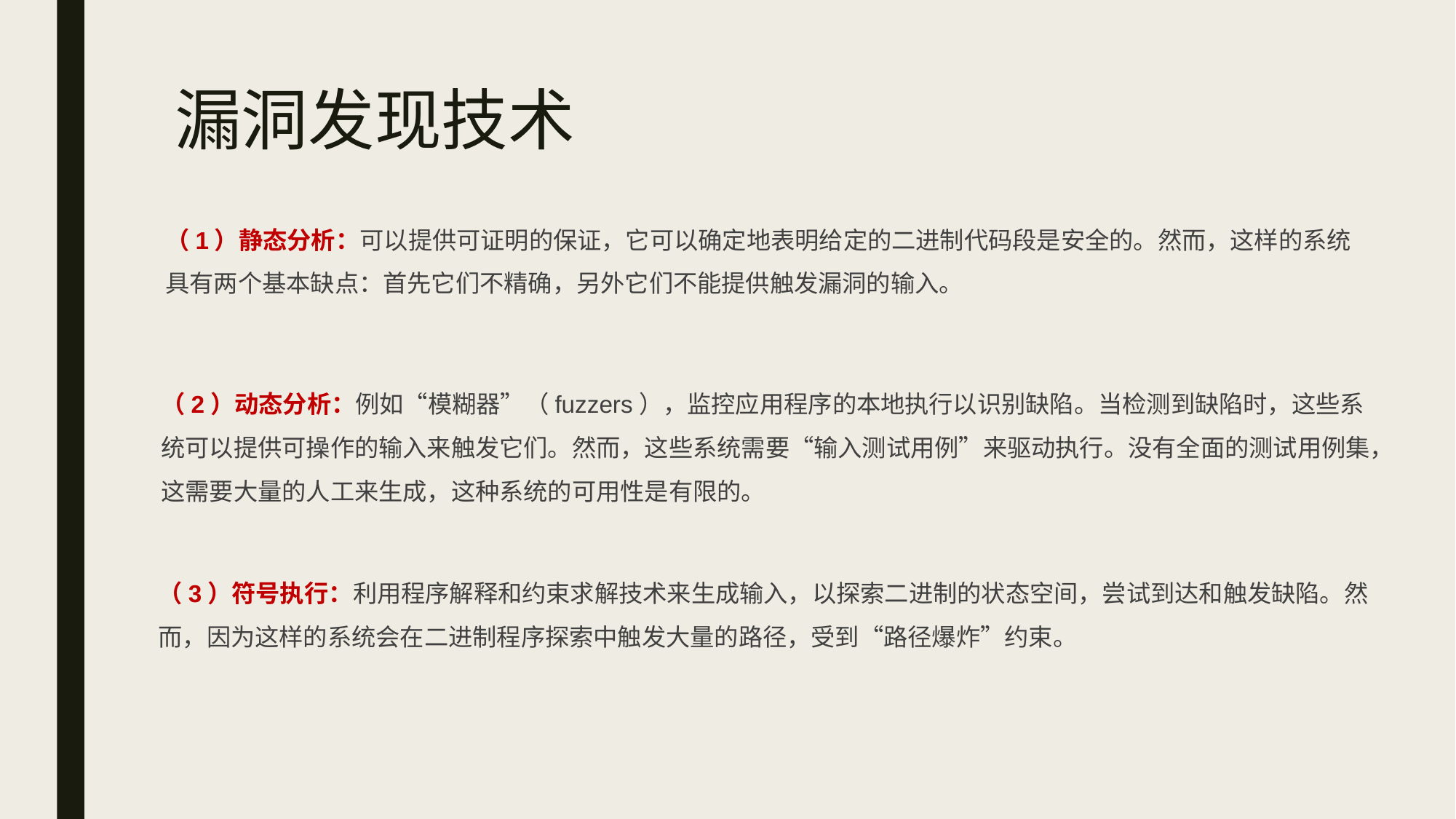

# 漏洞发现技术
（1）静态分析：可以提供可证明的保证，它可以确定地表明给定的二进制代码段是安全的。然而，这样的系统具有两个基本缺点：首先它们不精确，另外它们不能提供触发漏洞的输入。
（2）动态分析：例如“模糊器”（fuzzers），监控应用程序的本地执行以识别缺陷。当检测到缺陷时，这些系统可以提供可操作的输入来触发它们。然而，这些系统需要“输入测试用例”来驱动执行。没有全面的测试用例集，这需要大量的人工来生成，这种系统的可用性是有限的。
（3）符号执行：利用程序解释和约束求解技术来生成输入，以探索二进制的状态空间，尝试到达和触发缺陷。然而，因为这样的系统会在二进制程序探索中触发大量的路径，受到“路径爆炸”约束。